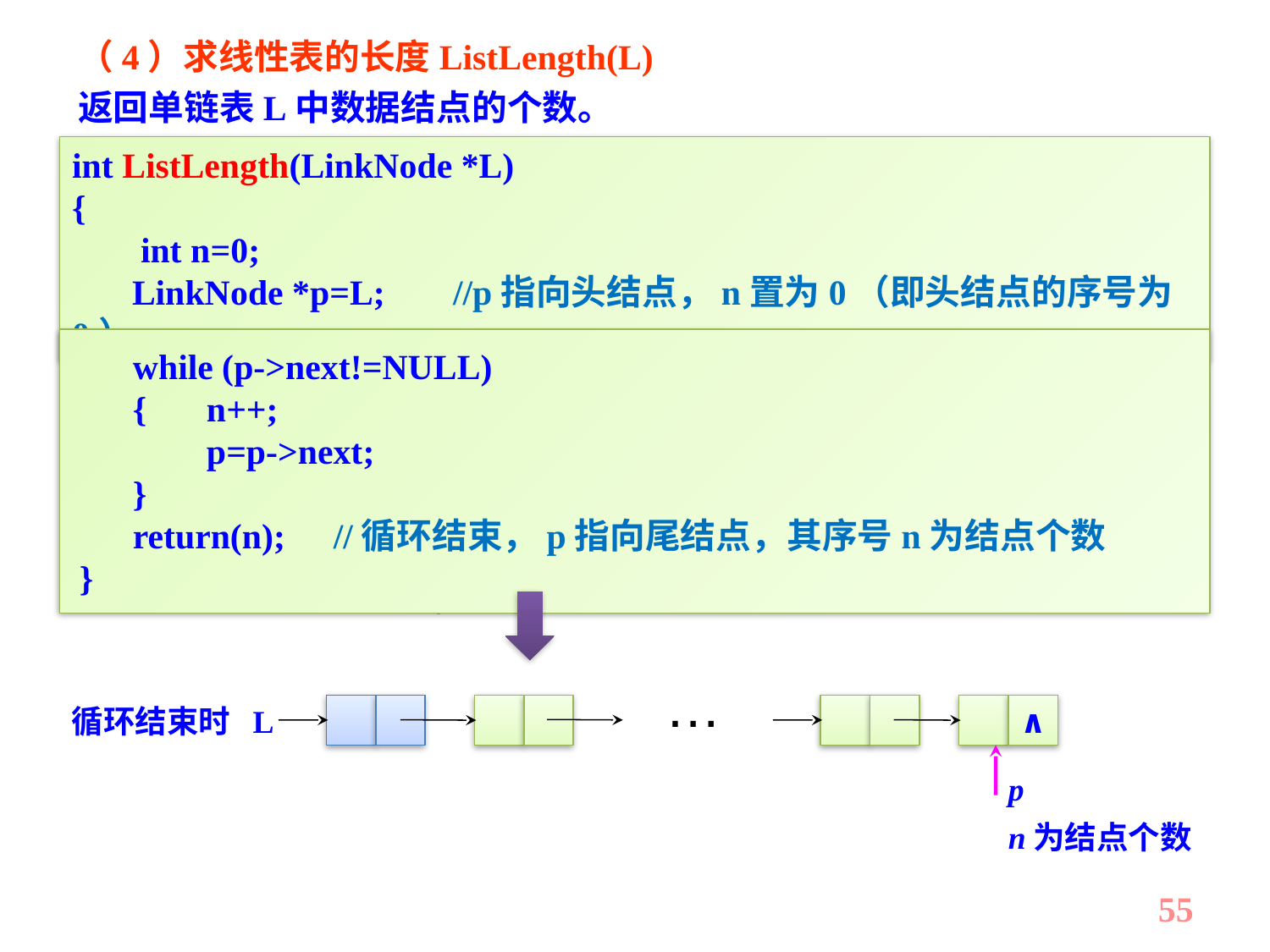

（4）求线性表的长度ListLength(L)
    返回单链表L中数据结点的个数。
int ListLength(LinkNode *L)
{
  　int n=0;
　  LinkNode *p=L;	//p指向头结点，n置为0（即头结点的序号为0）
      while (p->next!=NULL)
      {	n++;
	p=p->next;
      }
      return(n);	//循环结束，p指向尾结点，其序号n为结点个数
}

…
L

∧
初始时

p
n=0

…
循环结束时
L

∧

p
n为结点个数
55